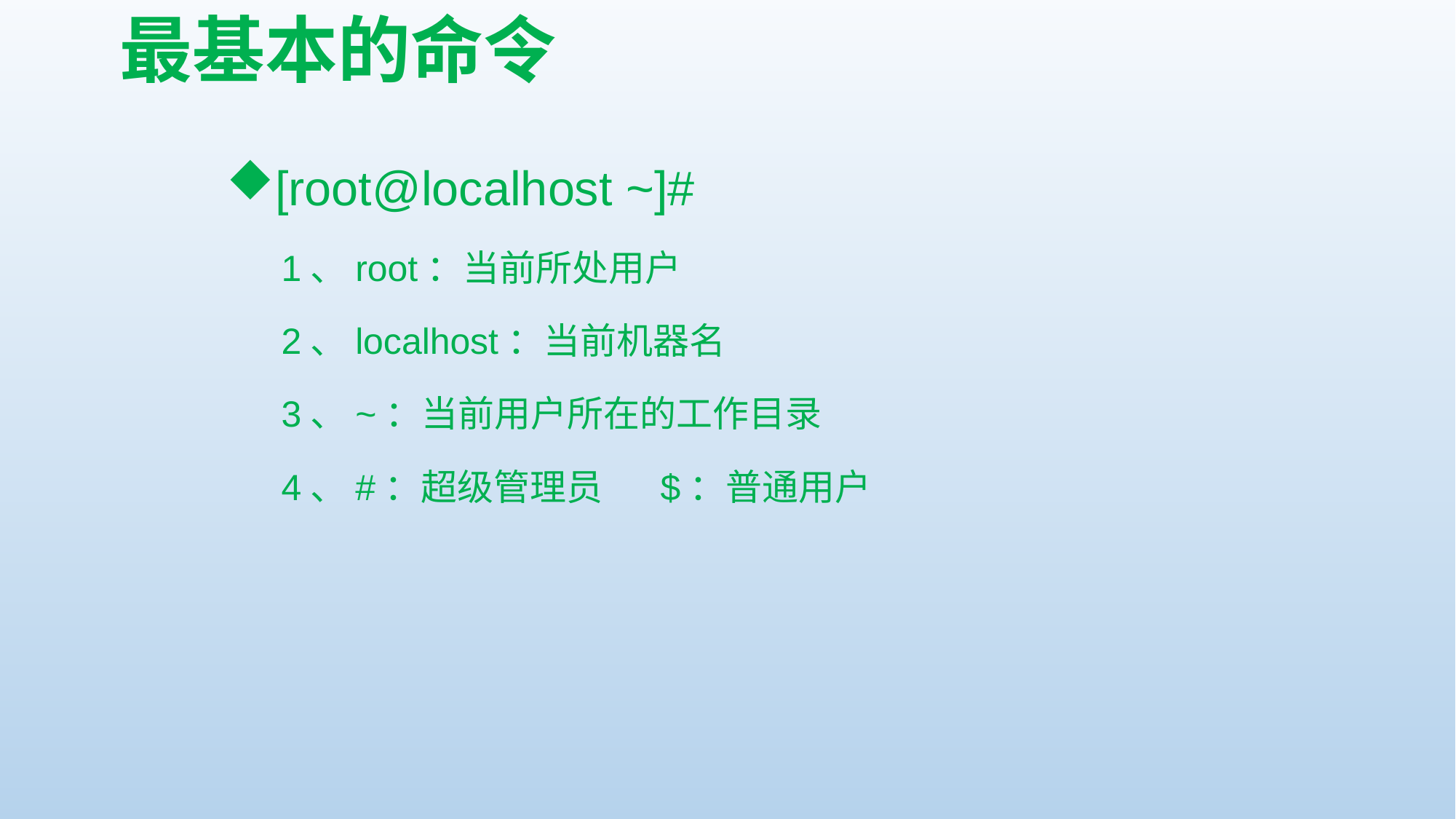

# 最基本的命令
[root@localhost ~]#
1、root：当前所处用户
2、localhost：当前机器名
3、~：当前用户所在的工作目录
4、#：超级管理员      $：普通用户